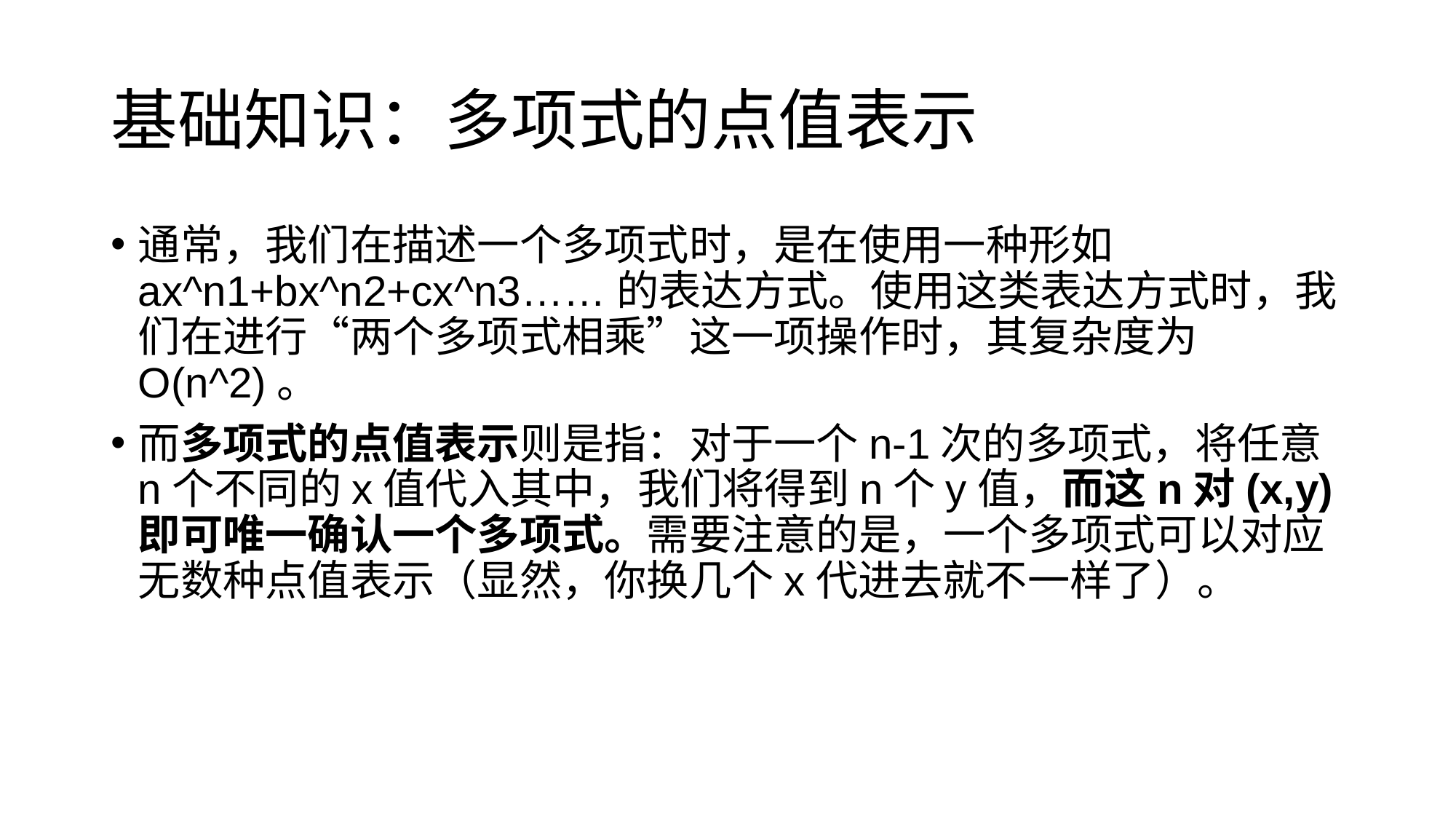

# 基础知识：多项式的点值表示
通常，我们在描述一个多项式时，是在使用一种形如ax^n1+bx^n2+cx^n3……的表达方式。使用这类表达方式时，我们在进行“两个多项式相乘”这一项操作时，其复杂度为O(n^2)。
而多项式的点值表示则是指：对于一个n-1次的多项式，将任意n个不同的x值代入其中，我们将得到n个y值，而这n对(x,y)即可唯一确认一个多项式。需要注意的是，一个多项式可以对应无数种点值表示（显然，你换几个x代进去就不一样了）。